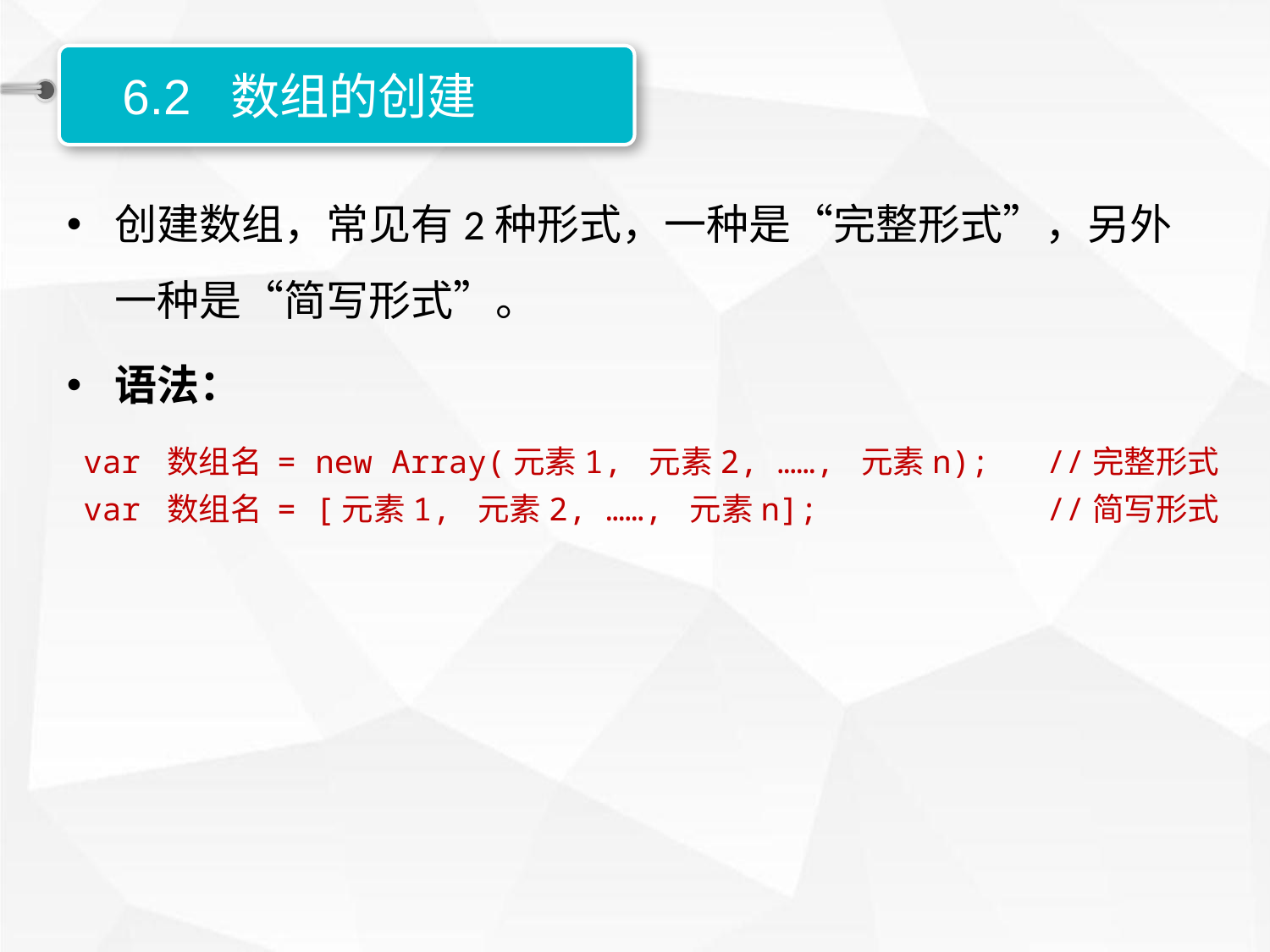

6.2  数组的创建

创建数组，常见有2种形式，一种是“完整形式”，另外一种是“简写形式”。
语法：
var 数组名 = new Array(元素1, 元素2, ……, 元素n);   //完整形式
var 数组名 = [元素1, 元素2, ……, 元素n];            //简写形式